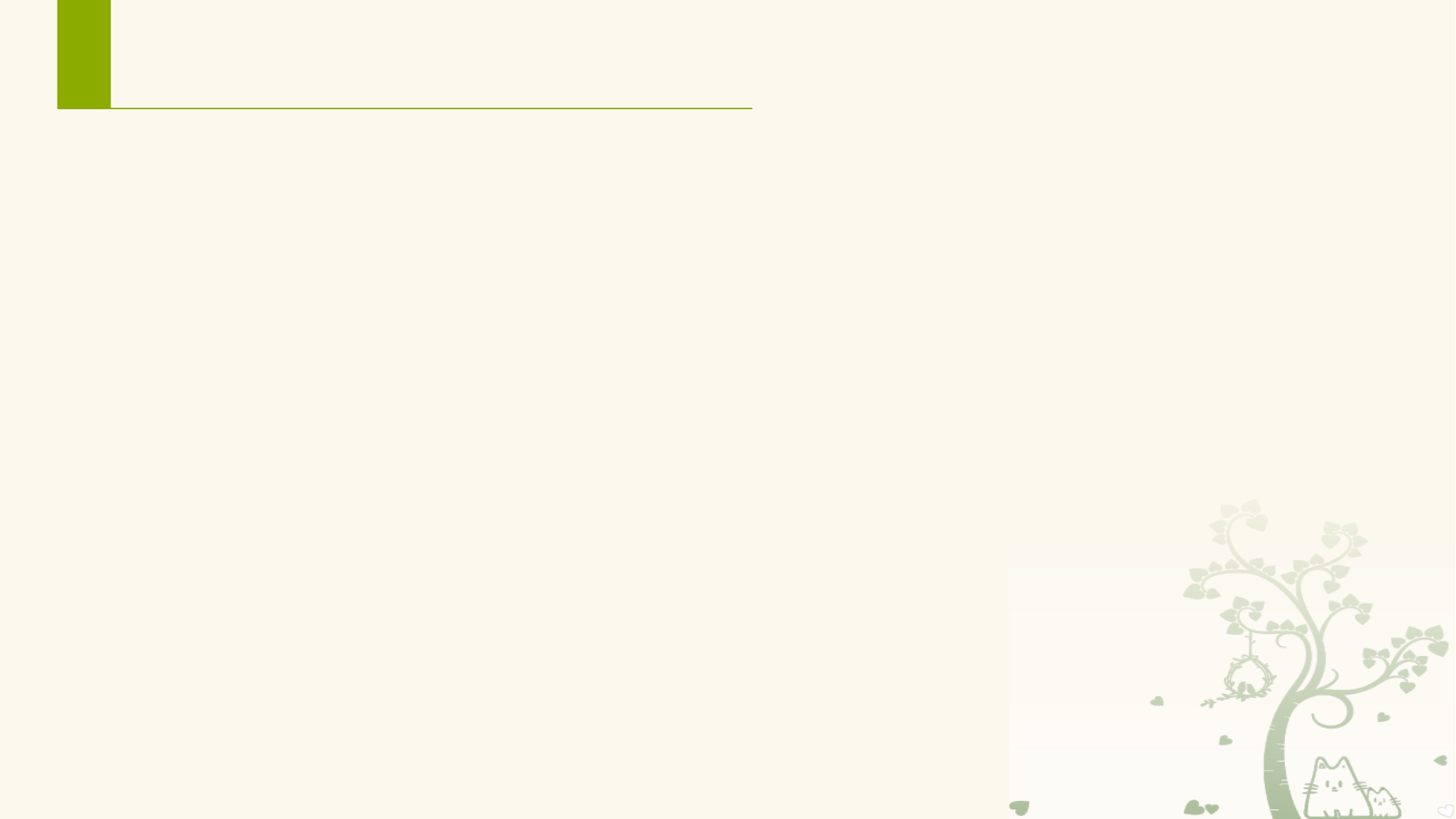

# 4. Android 项目结构
项目与模块
Android Studio中的一个项目对应一个工作区，它是应用程序的容器，包含应用程序模块创建、管理和编译所需的一切内容，从源代码、资源、测试代码到构建配置，提供一整套管理方案。当开发者创建新项目时，Android Studio会为该项目对应工作区创建所需结构，并在IDE左侧的Project窗口中以树型展示出来。
模块是源文件和构建设置的集合，一个项目可包含多个不同的功能单元，每一个单元对应一个模块。一个模块可以将其他模块用作依赖项，每个模块都可以独立构建、测试和调试。 Android Studio模块有三种类型：
 （1）应用模块，最常用的模块，一个模块为一个应用程序，每个项目都有一个默认名为app的模块。
 （2）库模块，为其他模块提供依赖包的，它不能安装和运行；
 （3）Google cloud模块，为App提供后端服务器的模块，一般部署在Google Cloud上。